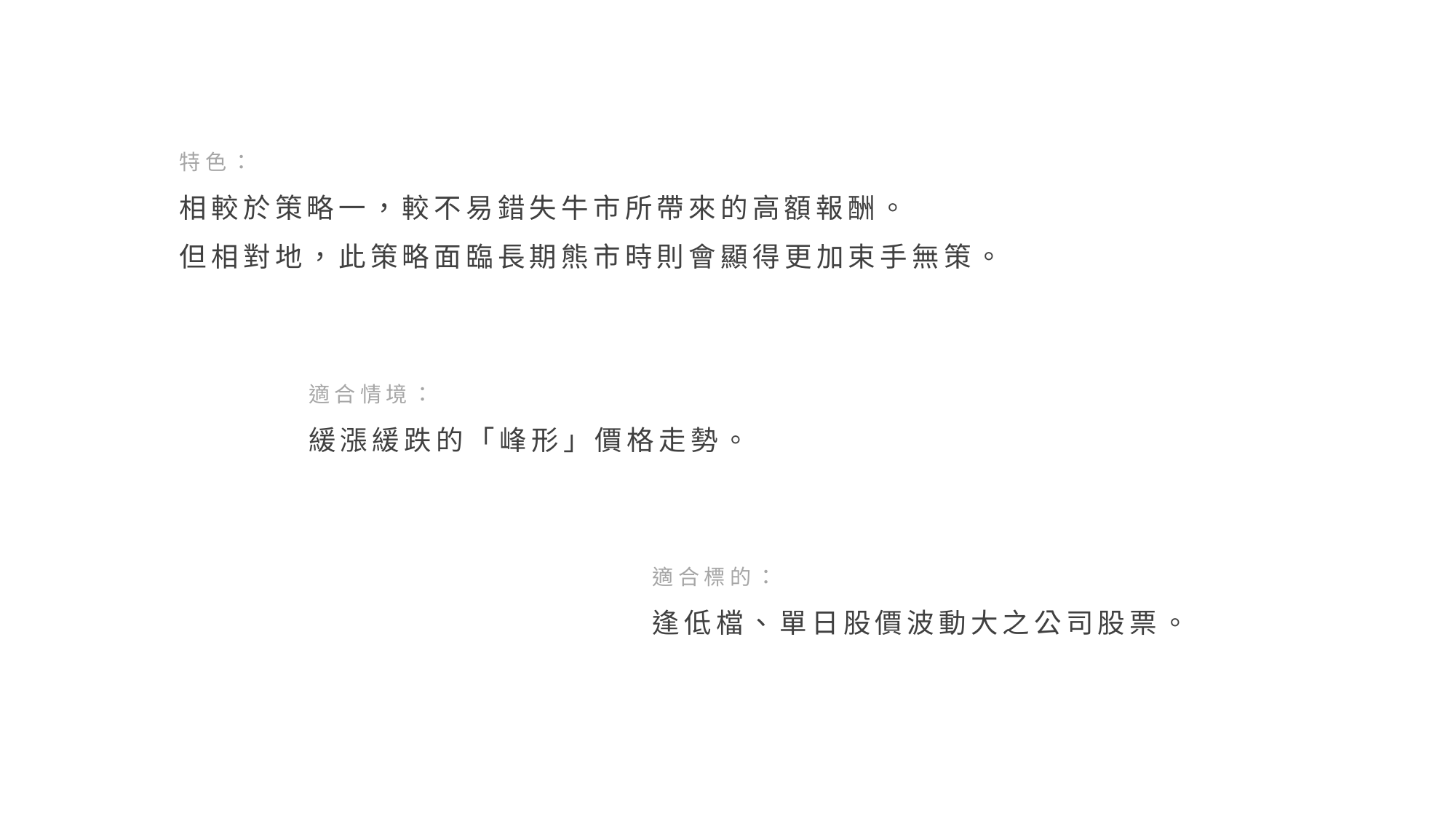

特色：
相較於策略一，較不易錯失牛市所帶來的高額報酬。
但相對地，此策略面臨長期熊市時則會顯得更加束手無策。
適合情境：
緩漲緩跌的「峰形」價格走勢。
適合標的：
逢低檔、單日股價波動大之公司股票。